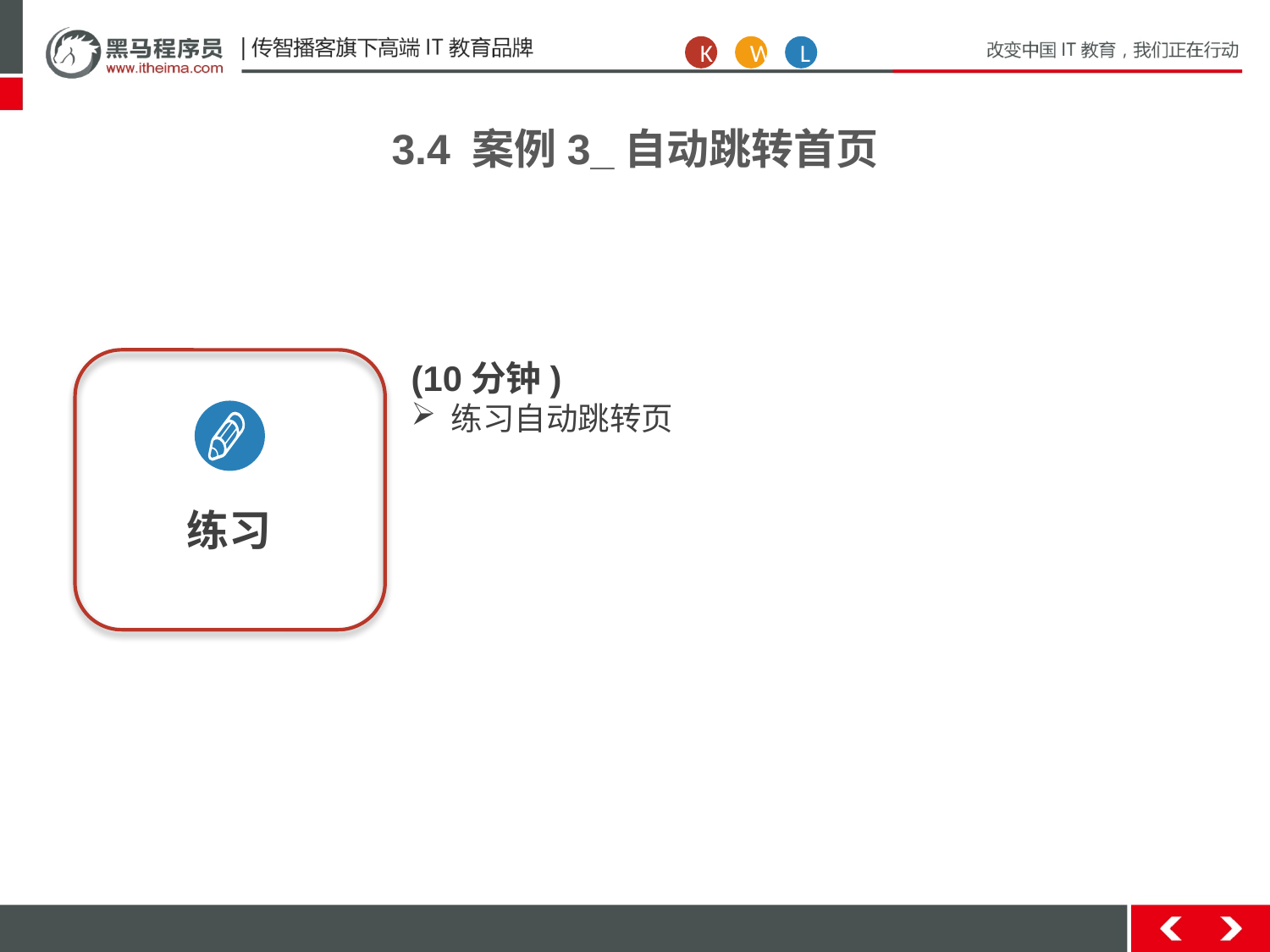

K
W
L
3.4 案例3_自动跳转首页

练习
(10分钟)
练习自动跳转页